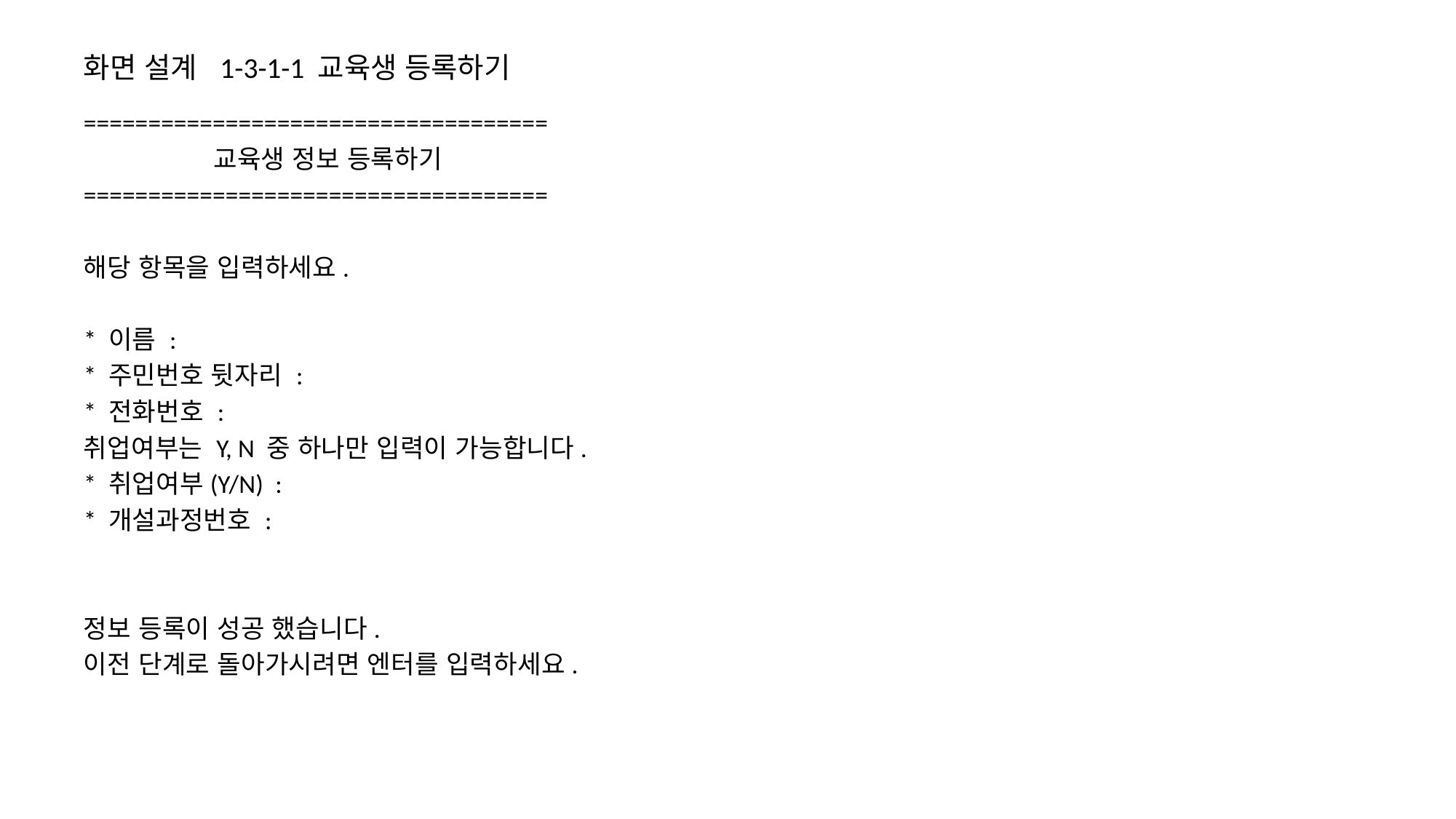

# 화면 설계  1-3-1-1 교육생 등록하기
====================================
                 교육생 정보 등록하기
====================================

해당 항목을 입력하세요.

* 이름 :
* 주민번호 뒷자리 :
* 전화번호 :
취업여부는 Y, N 중 하나만 입력이 가능합니다.
* 취업여부(Y/N)  :
* 개설과정번호 :

정보 등록이 성공 했습니다.
이전 단계로 돌아가시려면 엔터를 입력하세요.